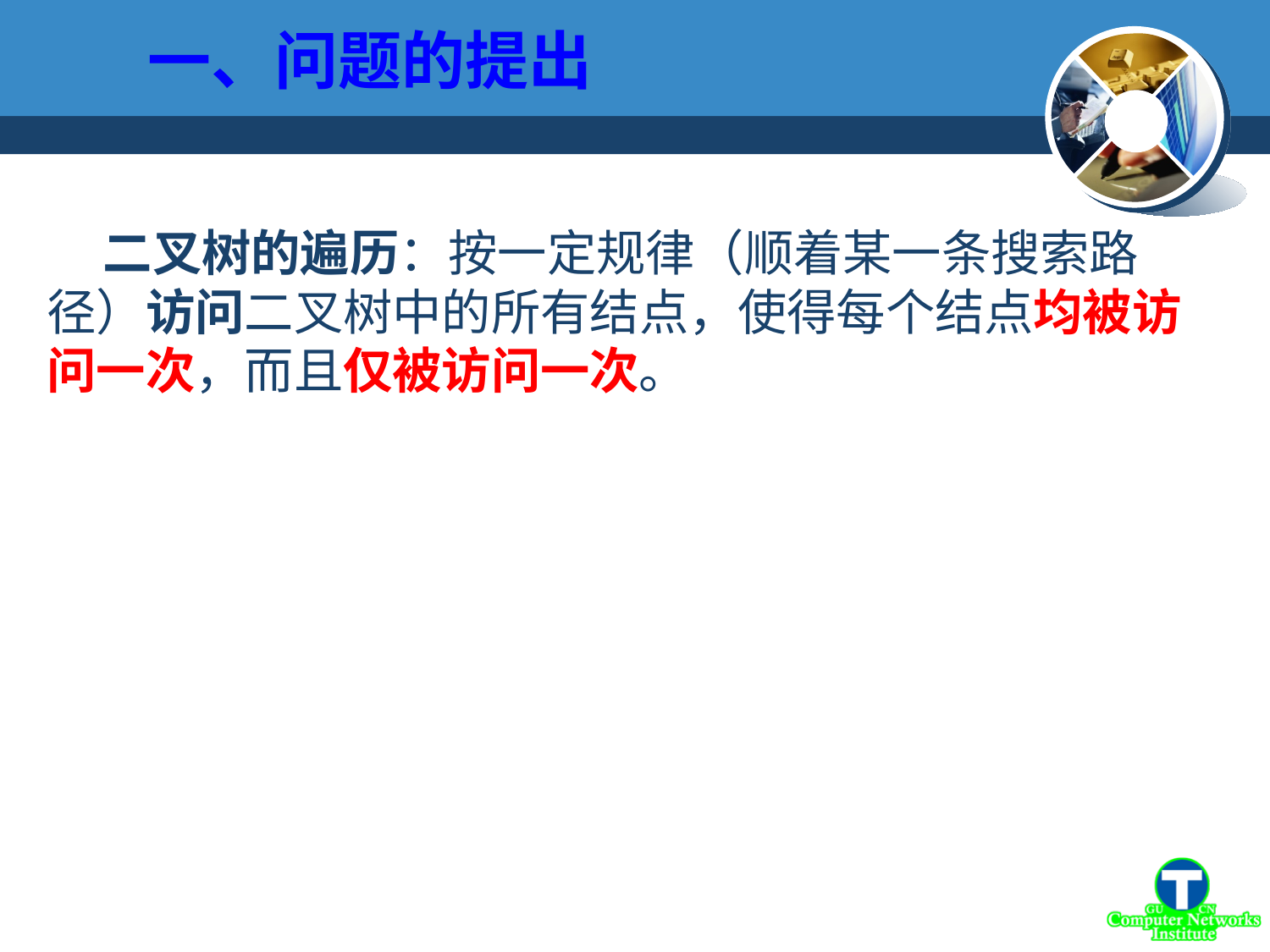

一、问题的提出
    二叉树的遍历：按一定规律（顺着某一条搜索路径）访问二叉树中的所有结点，使得每个结点均被访问一次，而且仅被访问一次。
47